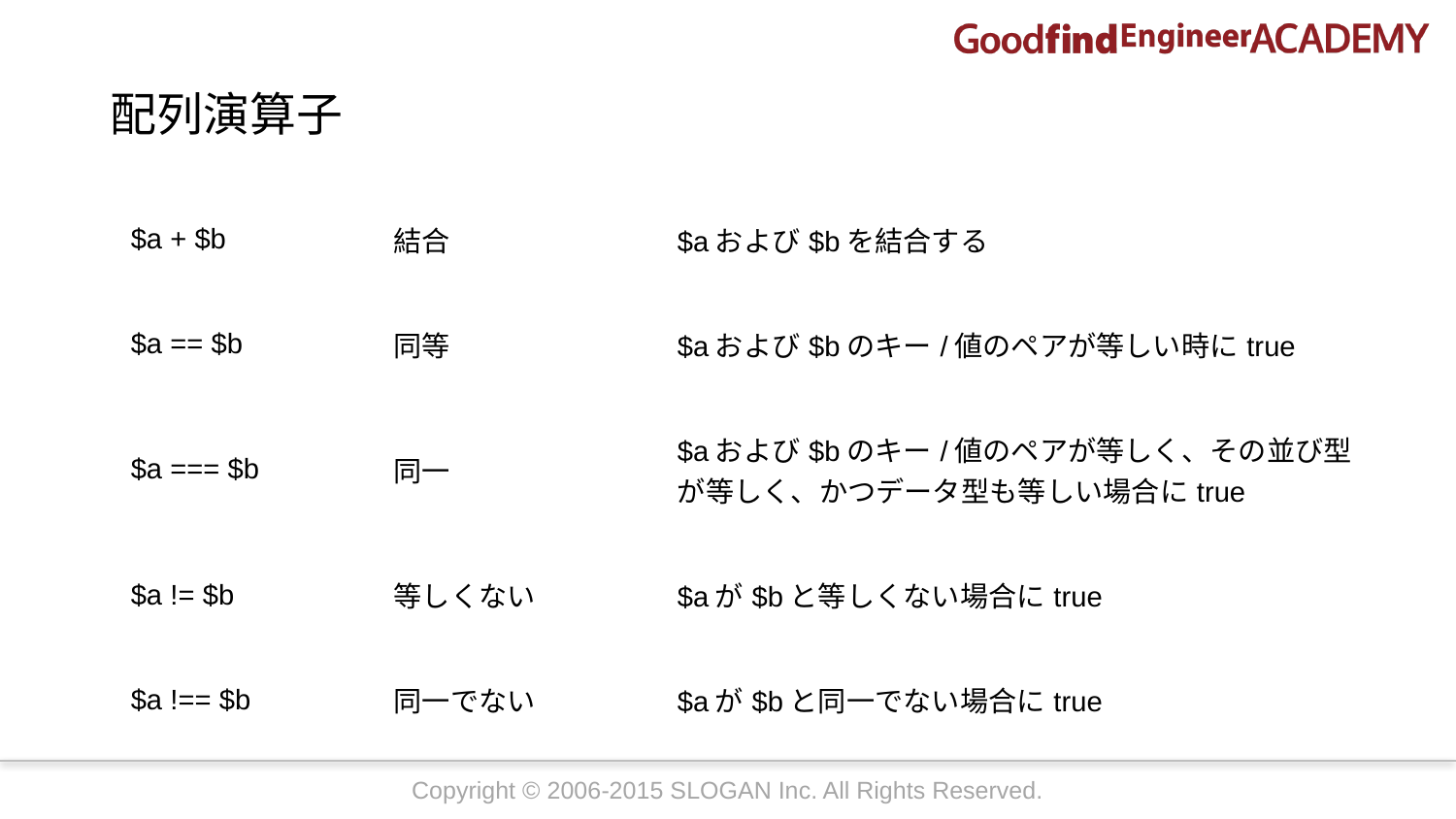

配列演算子
| $a + $b | 結合 | $aおよび$bを結合する |
| --- | --- | --- |
| $a == $b | 同等 | $aおよび$bのキー/値のペアが等しい時にtrue |
| $a === $b | 同一 | $aおよび$bのキー/値のペアが等しく、その並び型が等しく、かつデータ型も等しい場合にtrue |
| $a != $b | 等しくない | $aが$bと等しくない場合にtrue |
| $a !== $b | 同一でない | $aが$bと同一でない場合にtrue |